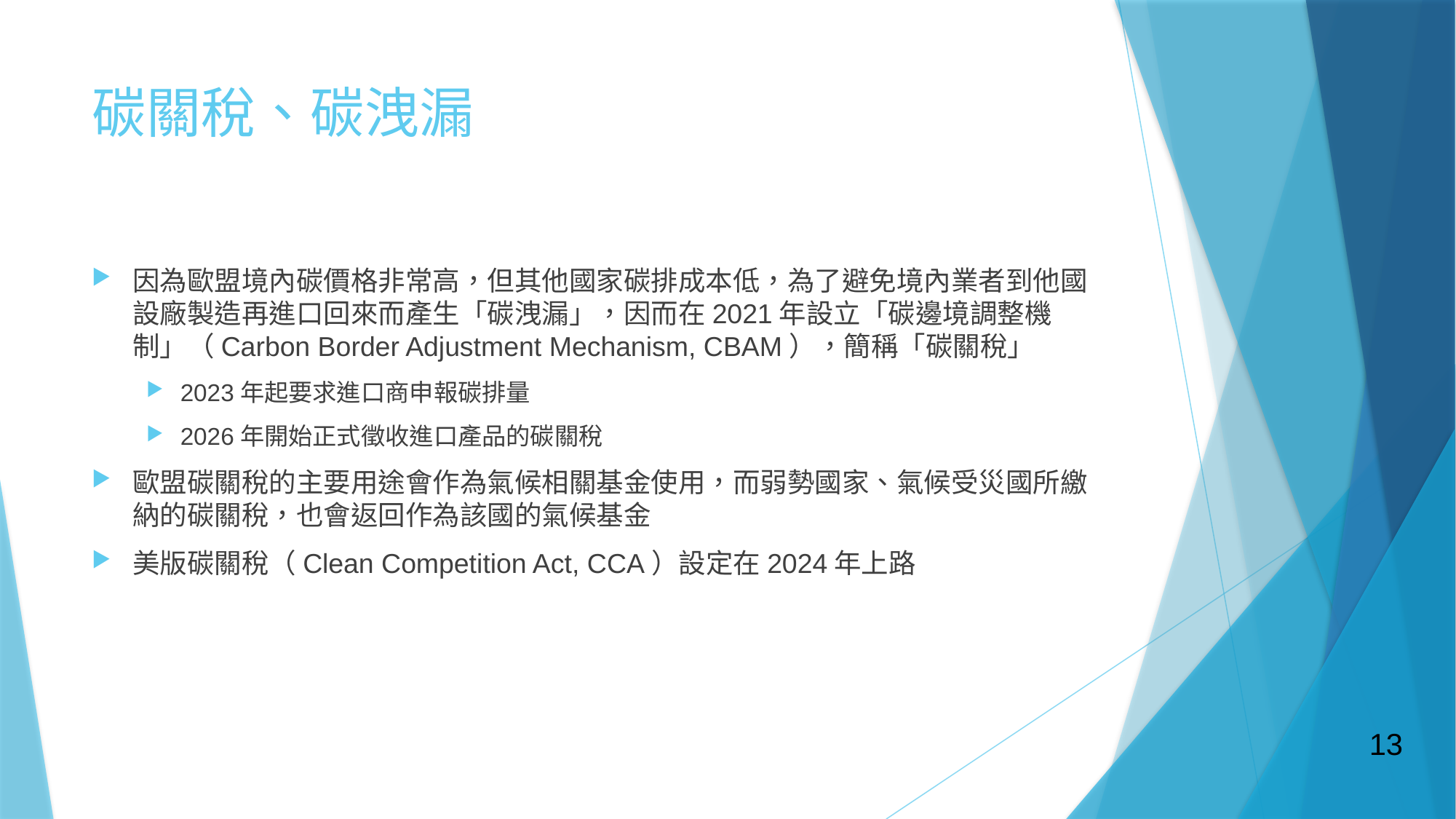

# 碳關稅、碳洩漏
因為歐盟境內碳價格非常高，但其他國家碳排成本低，為了避免境內業者到他國設廠製造再進口回來而產生「碳洩漏」，因而在2021年設立「碳邊境調整機制」（Carbon Border Adjustment Mechanism, CBAM），簡稱「碳關稅」
2023年起要求進口商申報碳排量
2026年開始正式徵收進口產品的碳關稅
歐盟碳關稅的主要用途會作為氣候相關基金使用，而弱勢國家、氣候受災國所繳納的碳關稅，也會返回作為該國的氣候基金
美版碳關稅（Clean Competition Act, CCA）設定在2024年上路
13